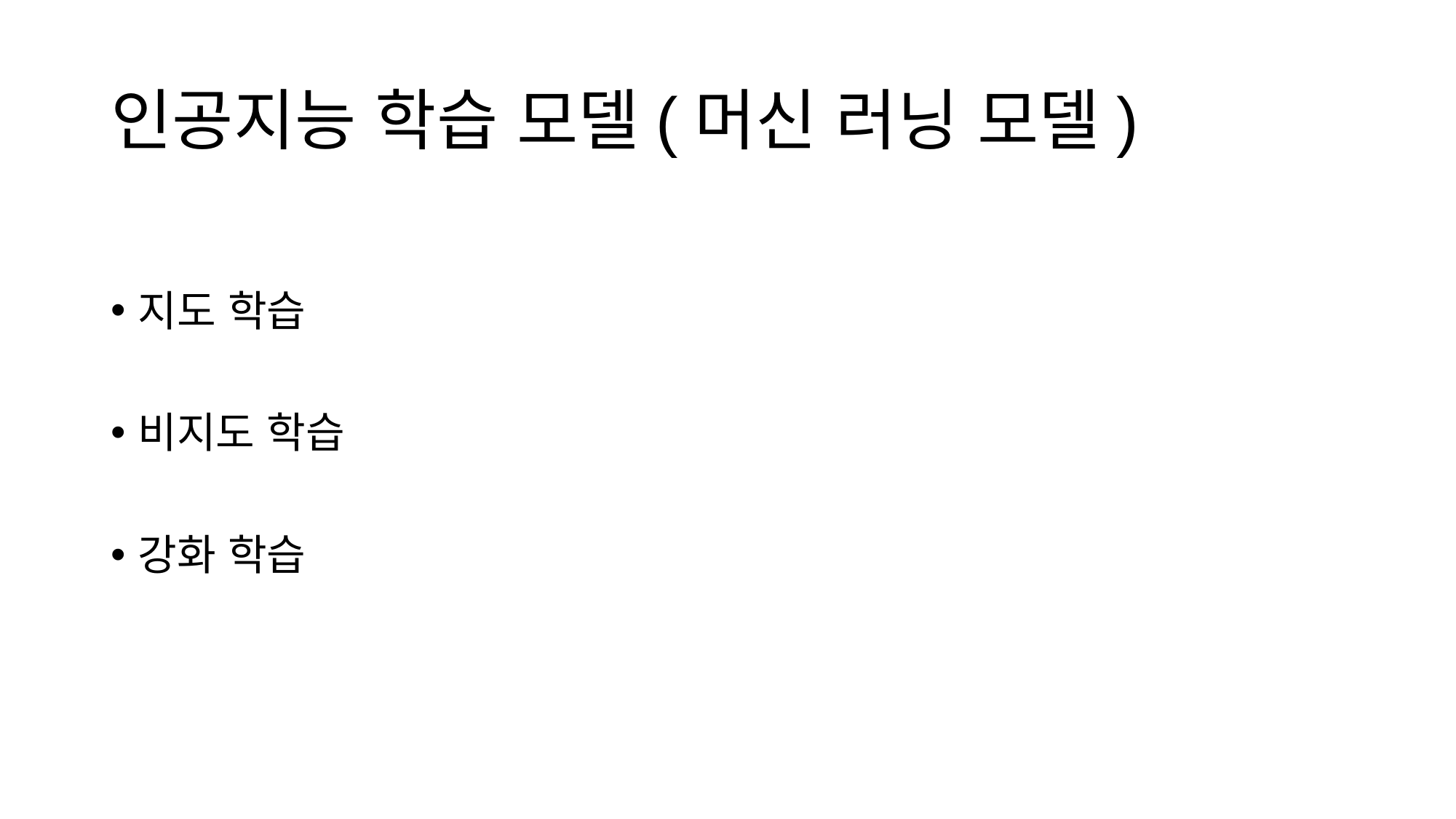

# 인공지능 학습 모델(머신 러닝 모델)

지도 학습

비지도 학습

강화 학습